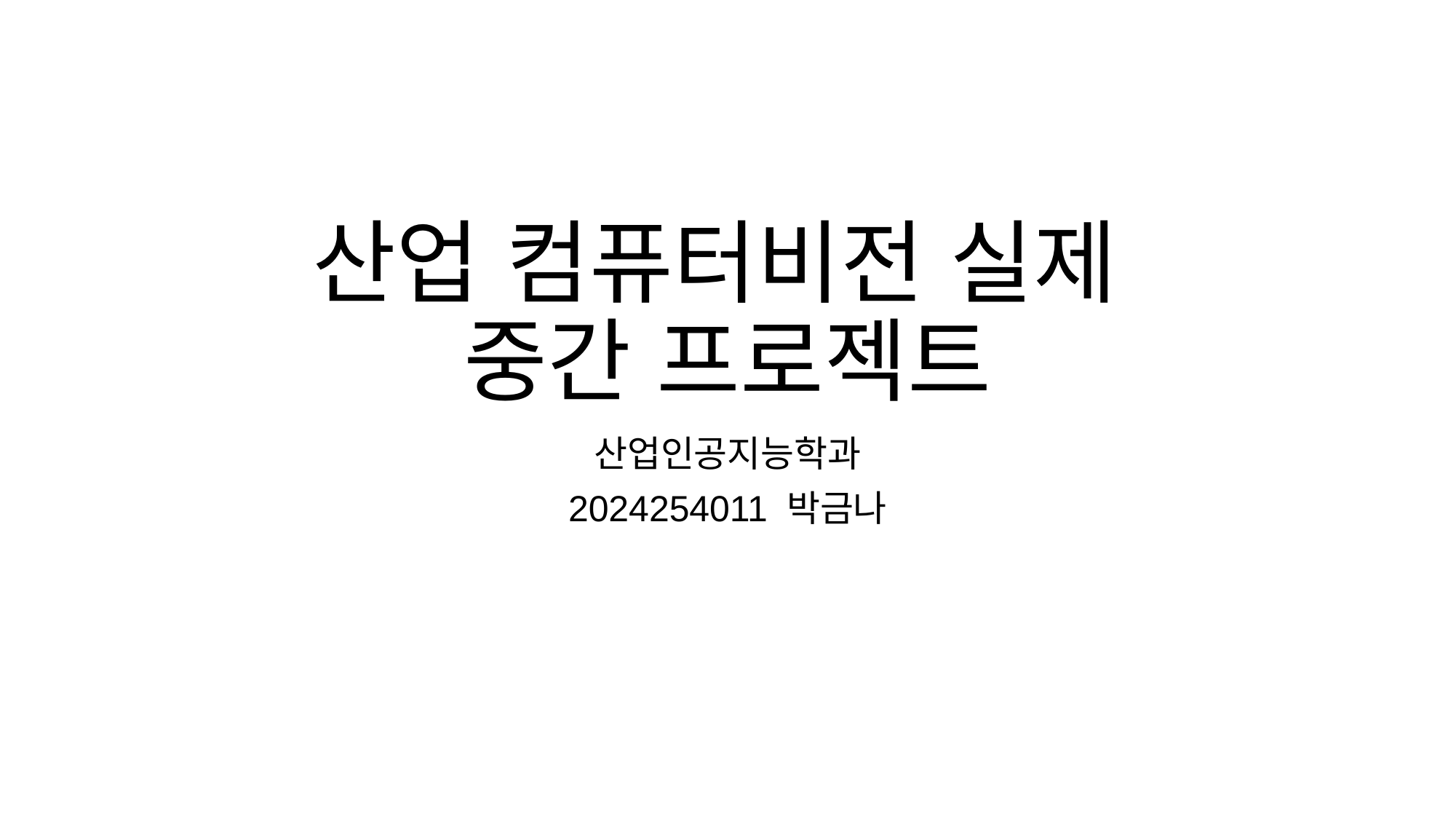

# 산업 컴퓨터비전 실제 중간 프로젝트
산업인공지능학과
2024254011 박금나